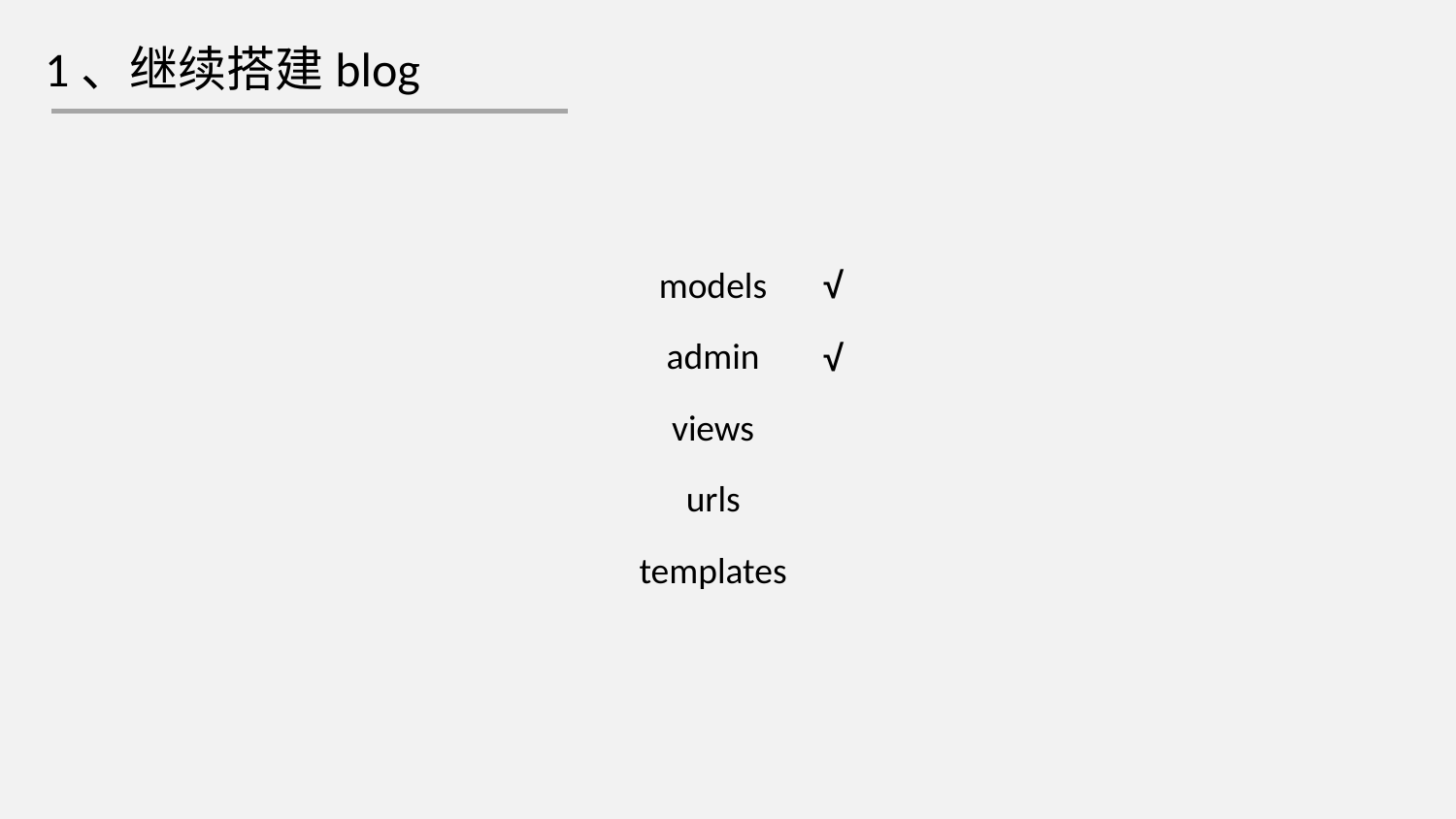

1、继续搭建blog
models
√
admin
√
views
urls
templates